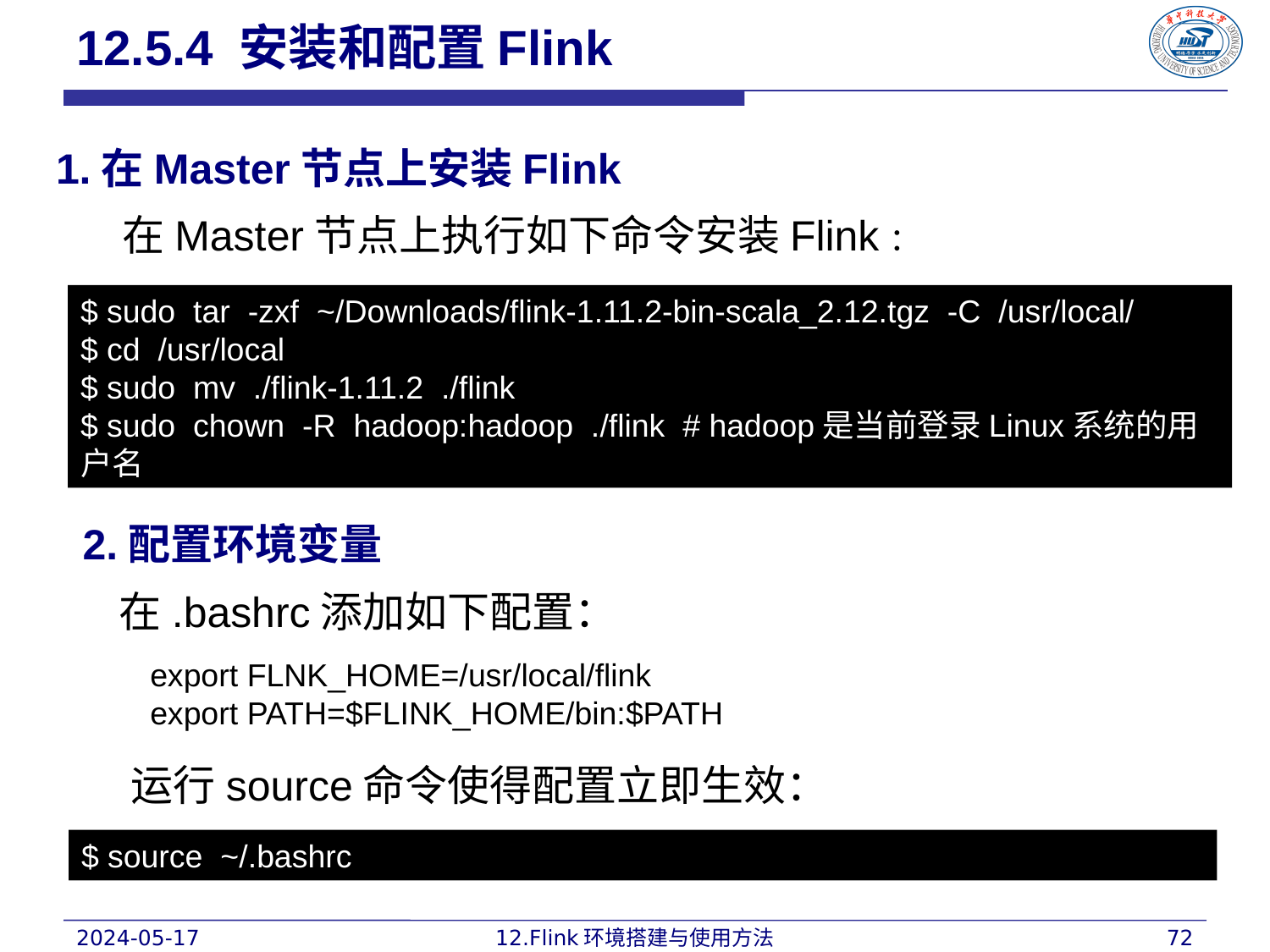

12.5.4 安装和配置Flink
1.在Master节点上安装Flink
在Master节点上执行如下命令安装Flink：
$ sudo  tar  -zxf  ~/Downloads/flink-1.11.2-bin-scala_2.12.tgz  -C  /usr/local/
$ cd  /usr/local
$ sudo  mv  ./flink-1.11.2  ./flink
$ sudo  chown  -R  hadoop:hadoop  ./flink  # hadoop是当前登录Linux系统的用户名
2.配置环境变量
在.bashrc添加如下配置：
export FLNK_HOME=/usr/local/flink
export PATH=$FLINK_HOME/bin:$PATH
运行source命令使得配置立即生效：
$ source  ~/.bashrc
2024-05-17
12.Flink环境搭建与使用方法
72